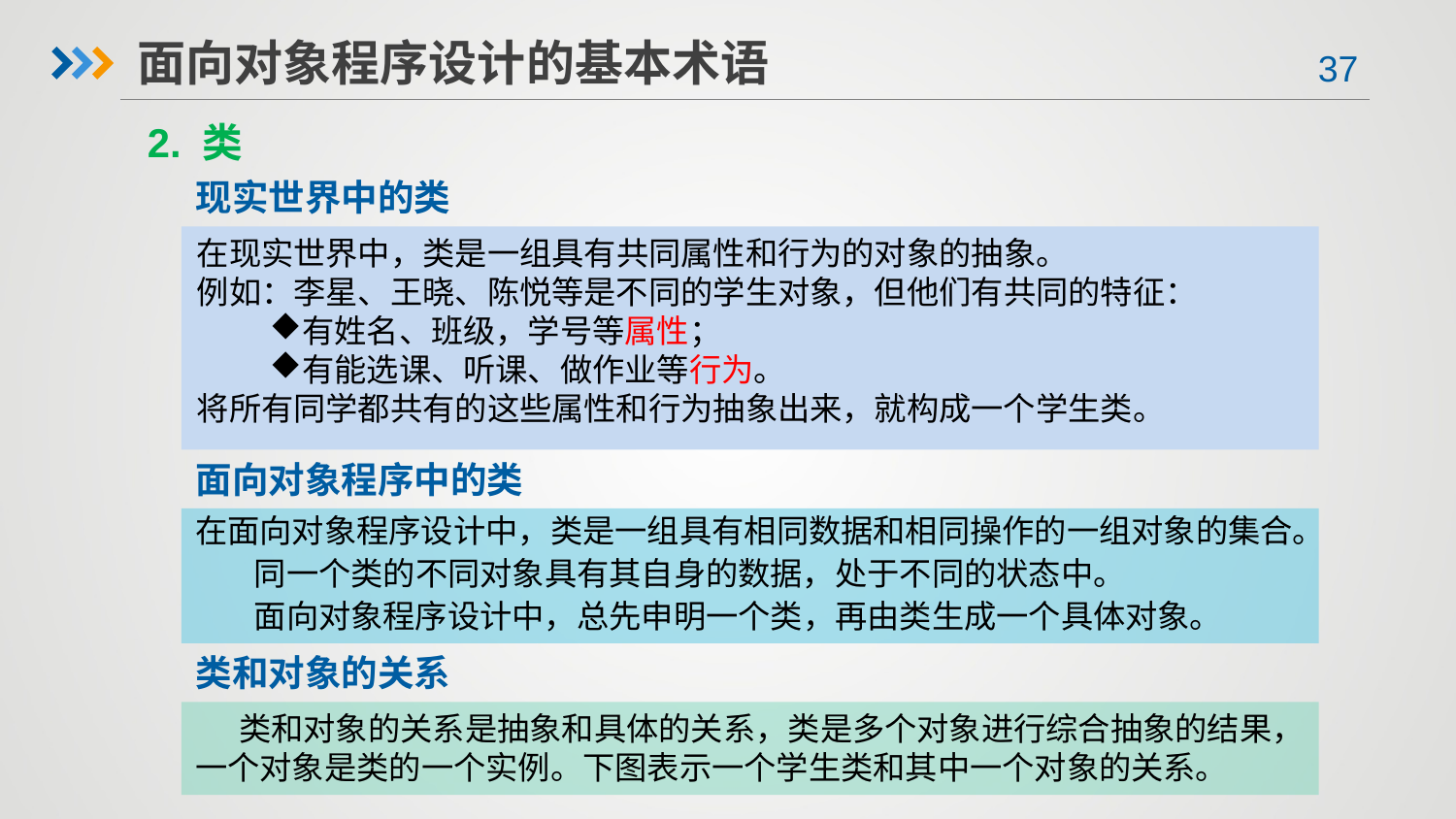

面向对象程序设计的基本术语
2. 类
现实世界中的类

在现实世界中，类是一组具有共同属性和行为的对象的抽象。
例如：李星、王晓、陈悦等是不同的学生对象，但他们有共同的特征：
有姓名、班级，学号等属性；
有能选课、听课、做作业等行为。
将所有同学都共有的这些属性和行为抽象出来，就构成一个学生类。
面向对象程序中的类
在面向对象程序设计中，类是一组具有相同数据和相同操作的一组对象的集合。
 同一个类的不同对象具有其自身的数据，处于不同的状态中。
 面向对象程序设计中，总先申明一个类，再由类生成一个具体对象。

类和对象的关系

类和对象的关系是抽象和具体的关系，类是多个对象进行综合抽象的结果，一个对象是类的一个实例。下图表示一个学生类和其中一个对象的关系。